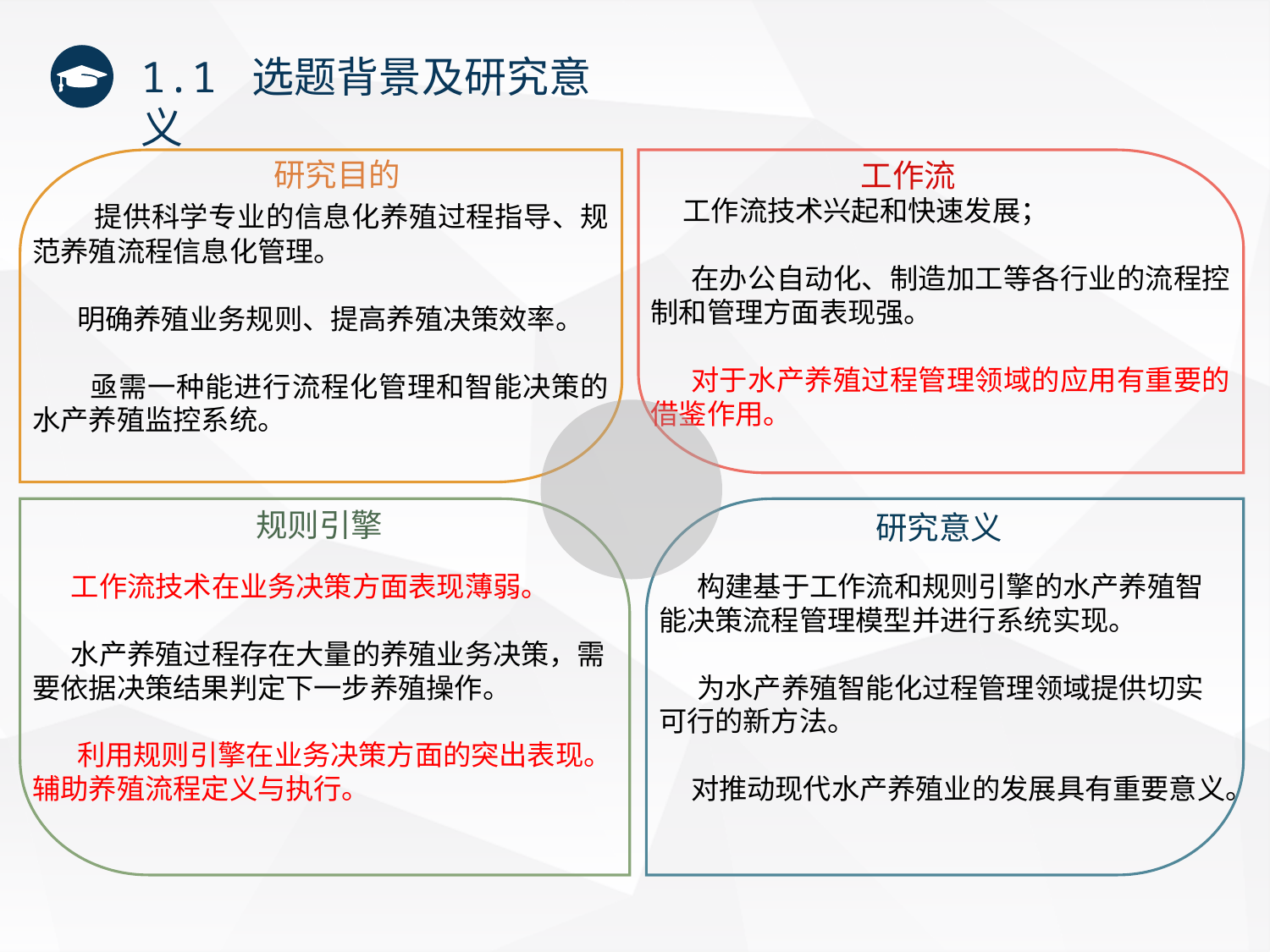

1.1 选题背景及研究意义

研究目的
       提供科学专业的信息化养殖过程指导、规范养殖流程信息化管理。

      明确养殖业务规则、提高养殖决策效率。

       亟需一种能进行流程化管理和智能决策的水产养殖监控系统。
    工作流技术兴起和快速发展；

     在办公自动化、制造加工等各行业的流程控制和管理方面表现强。

     对于水产养殖过程管理领域的应用有重要的借鉴作用。
工作流

     工作流技术在业务决策方面表现薄弱。

     水产养殖过程存在大量的养殖业务决策，需要依据决策结果判定下一步养殖操作。

      利用规则引擎在业务决策方面的突出表现。辅助养殖流程定义与执行。
     构建基于工作流和规则引擎的水产养殖智能决策流程管理模型并进行系统实现。

     为水产养殖智能化过程管理领域提供切实可行的新方法。

    对推动现代水产养殖业的发展具有重要意义。
规则引擎
研究意义